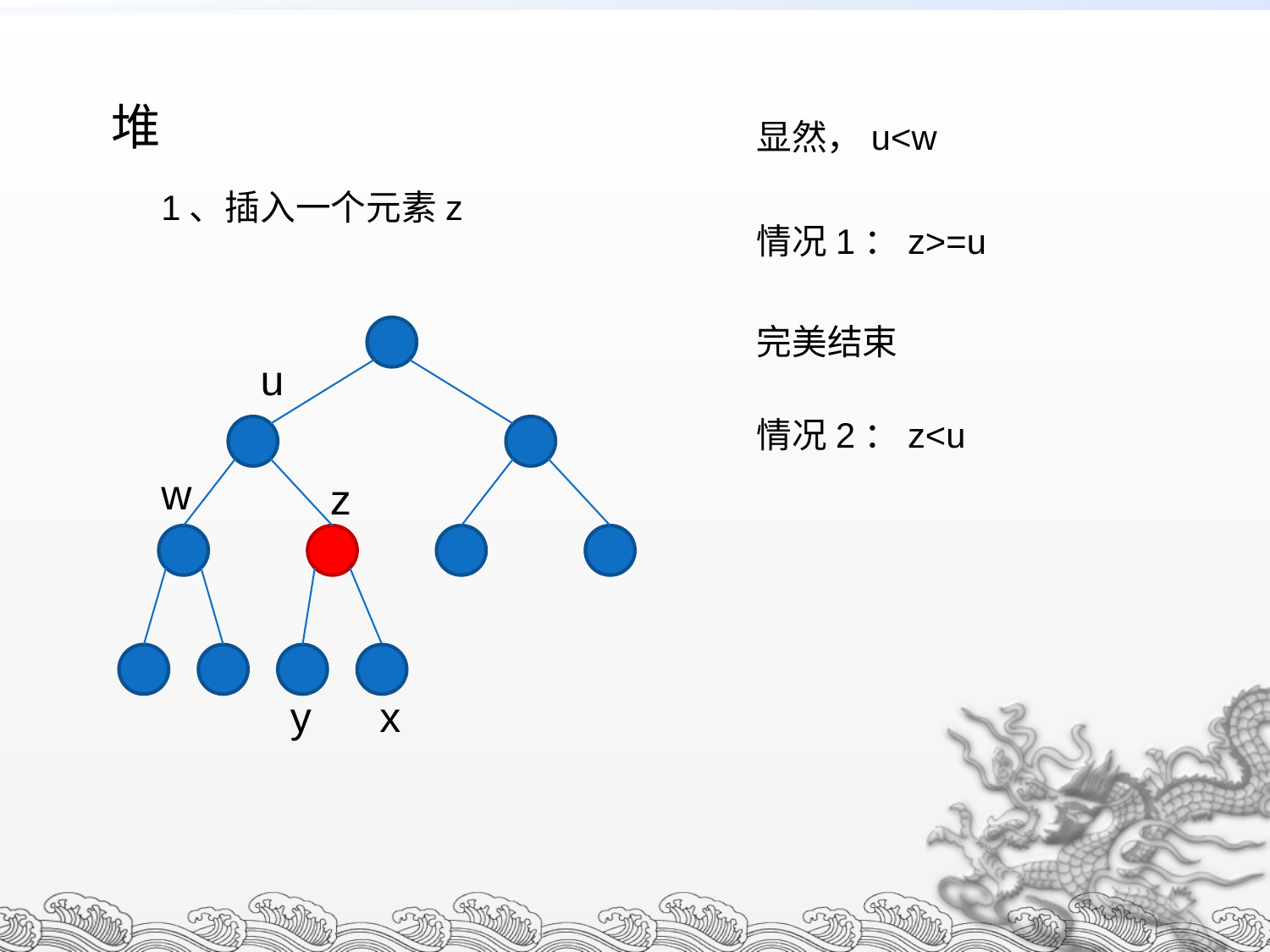

堆
显然，u<w
1、插入一个元素z
情况1：z>=u
完美结束

u
情况2：z<u

w
z

y
x